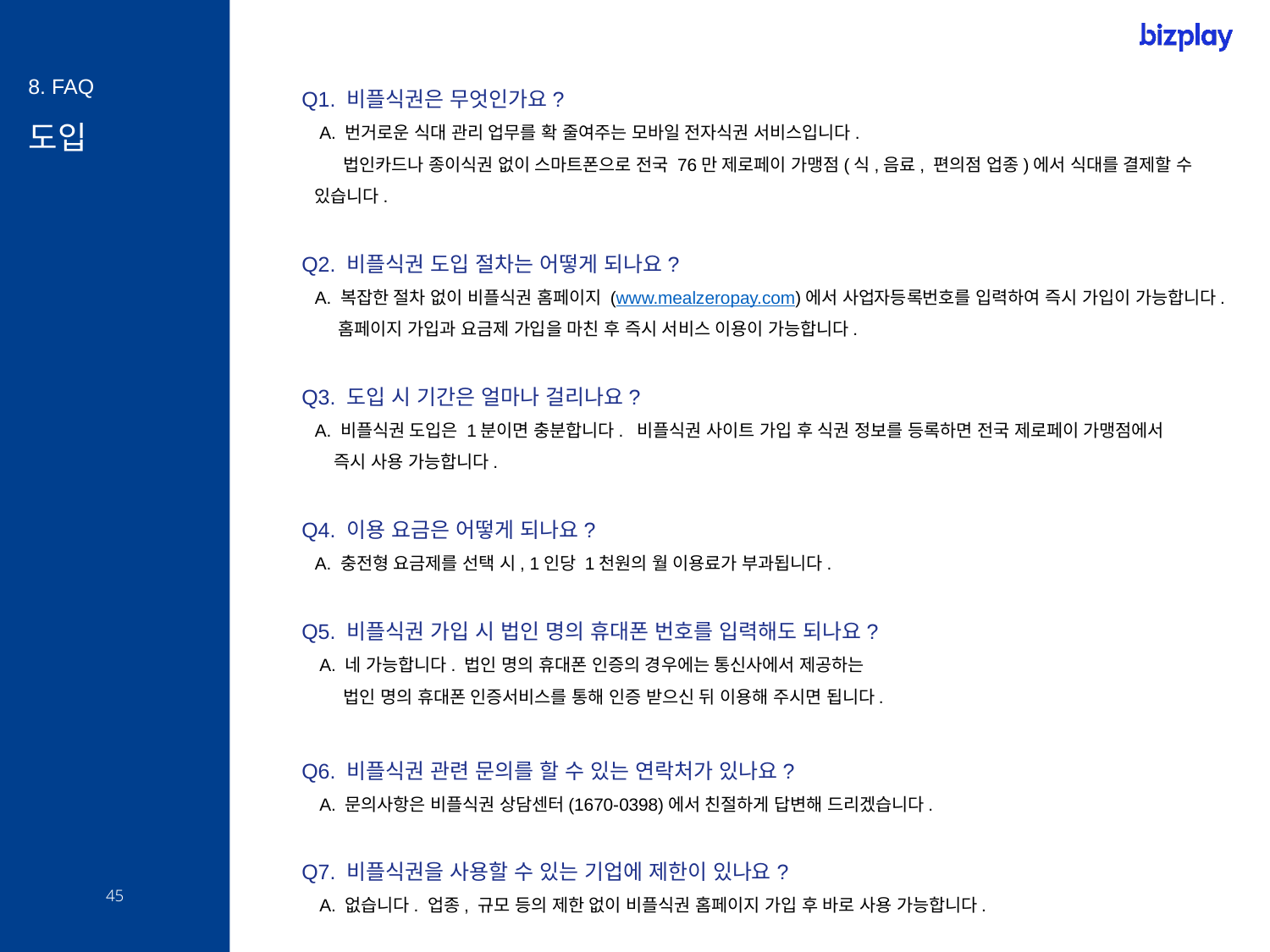

# 8. FAQ
Q1. 비플식권은 무엇인가요?
 A. 번거로운 식대 관리 업무를 확 줄여주는 모바일 전자식권 서비스입니다.
     법인카드나 종이식권 없이 스마트폰으로 전국 76만 제로페이 가맹점(식,음료, 편의점 업종)에서 식대를 결제할 수 있습니다.

Q2. 비플식권 도입 절차는 어떻게 되나요?
A. 복잡한 절차 없이 비플식권 홈페이지 (www.mealzeropay.com)에서 사업자등록번호를 입력하여 즉시 가입이 가능합니다.
    홈페이지 가입과 요금제 가입을 마친 후 즉시 서비스 이용이 가능합니다.

Q3. 도입 시 기간은 얼마나 걸리나요?
A. 비플식권 도입은 1분이면 충분합니다.  비플식권 사이트 가입 후 식권 정보를 등록하면 전국 제로페이 가맹점에서
    즉시 사용 가능합니다.
Q4. 이용 요금은 어떻게 되나요?
A. 충전형 요금제를 선택 시, 1인당 1천원의 월 이용료가 부과됩니다.

Q5. 비플식권 가입 시 법인 명의 휴대폰 번호를 입력해도 되나요?
 A. 네 가능합니다. 법인 명의 휴대폰 인증의 경우에는 통신사에서 제공하는
     법인 명의 휴대폰 인증서비스를 통해 인증 받으신 뒤 이용해 주시면 됩니다.

Q6. 비플식권 관련 문의를 할 수 있는 연락처가 있나요?
 A. 문의사항은 비플식권 상담센터(1670-0398)에서 친절하게 답변해 드리겠습니다.

Q7. 비플식권을 사용할 수 있는 기업에 제한이 있나요?
 A. 없습니다. 업종, 규모 등의 제한 없이 비플식권 홈페이지 가입 후 바로 사용 가능합니다.

도입